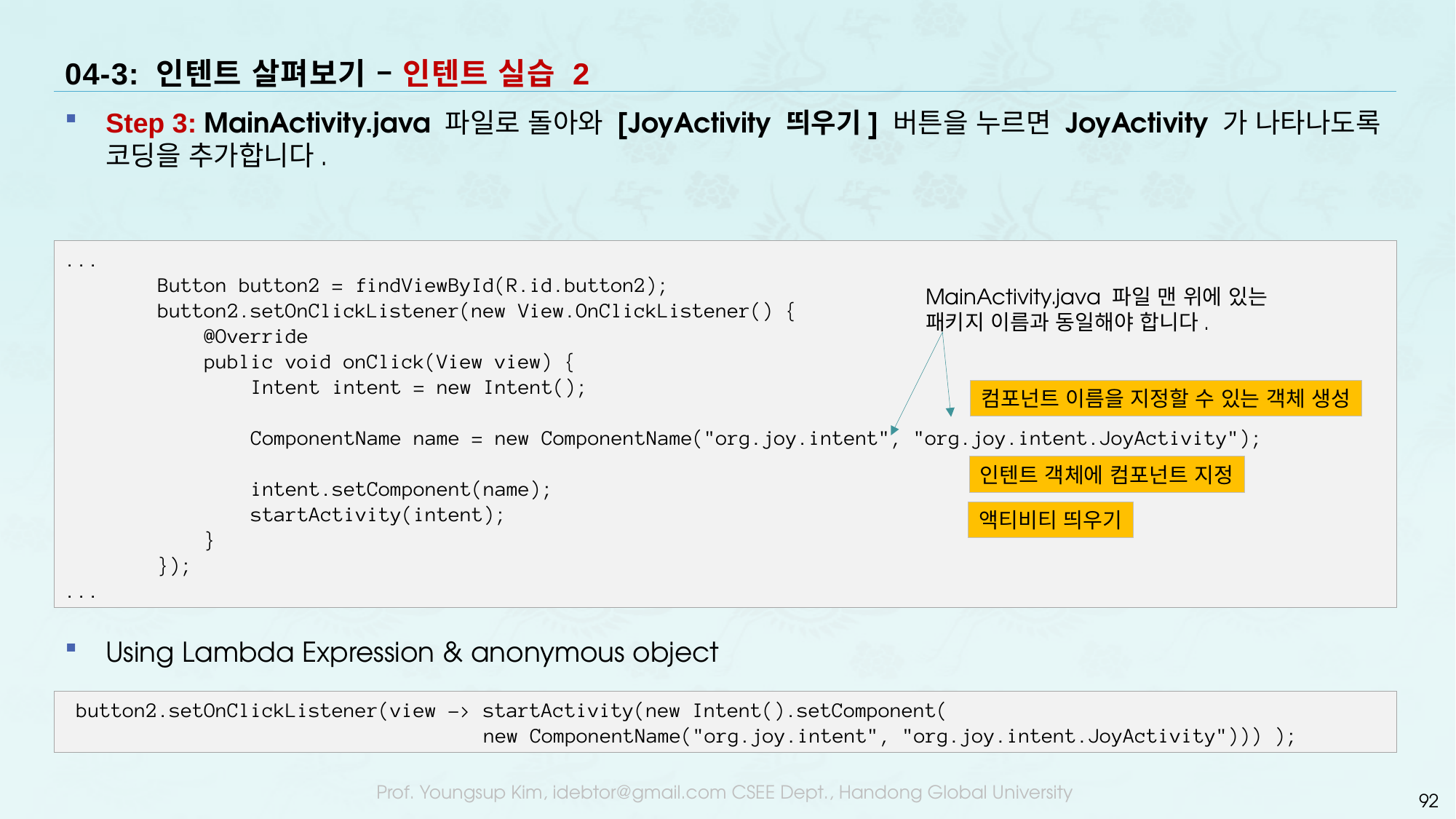

# 04-3: 인텐트 살펴보기 – 인텐트 실습 2
Step 3: MainActivity.java 파일로 돌아와 [JoyActivity 띄우기] 버튼을 누르면 JoyActivity 가 나타나도록 코딩을 추가합니다.

Using Lambda Expression & anonymous object
...
        Button button2 = findViewById(R.id.button2);
        button2.setOnClickListener(new View.OnClickListener() {
            @Override
            public void onClick(View view) {
                Intent intent = new Intent();
                ComponentName name = new ComponentName("org.joy.intent", "org.joy.intent.JoyActivity");
                intent.setComponent(name);
                startActivity(intent);
            }
        });
...
MainActivity.java 파일 맨 위에 있는
패키지 이름과 동일해야 합니다.
컴포넌트 이름을 지정할 수 있는 객체 생성
인텐트 객체에 컴포넌트 지정
액티비티 띄우기
 button2.setOnClickListener(view -> startActivity(new Intent().setComponent(
                                    new ComponentName("org.joy.intent", "org.joy.intent.JoyActivity"))) );
92